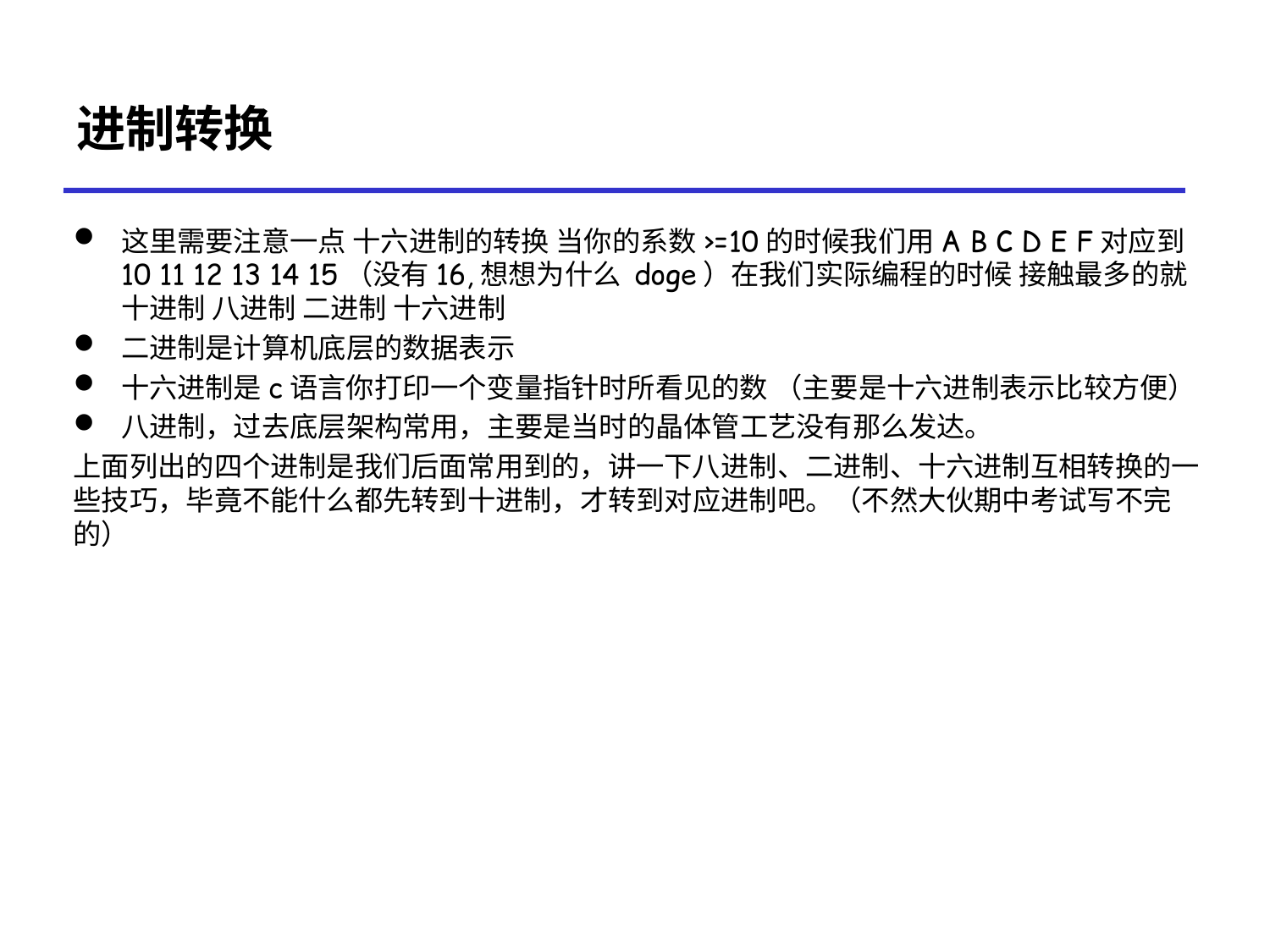

# 进制转换
这里需要注意一点 十六进制的转换 当你的系数>=10的时候我们用A B C D E F对应到10 11 12 13 14 15（没有16,想想为什么 doge）在我们实际编程的时候 接触最多的就 十进制 八进制 二进制 十六进制
二进制是计算机底层的数据表示
十六进制是c语言你打印一个变量指针时所看见的数 （主要是十六进制表示比较方便）
八进制，过去底层架构常用，主要是当时的晶体管工艺没有那么发达。
上面列出的四个进制是我们后面常用到的，讲一下八进制、二进制、十六进制互相转换的一些技巧，毕竟不能什么都先转到十进制，才转到对应进制吧。（不然大伙期中考试写不完的）

9